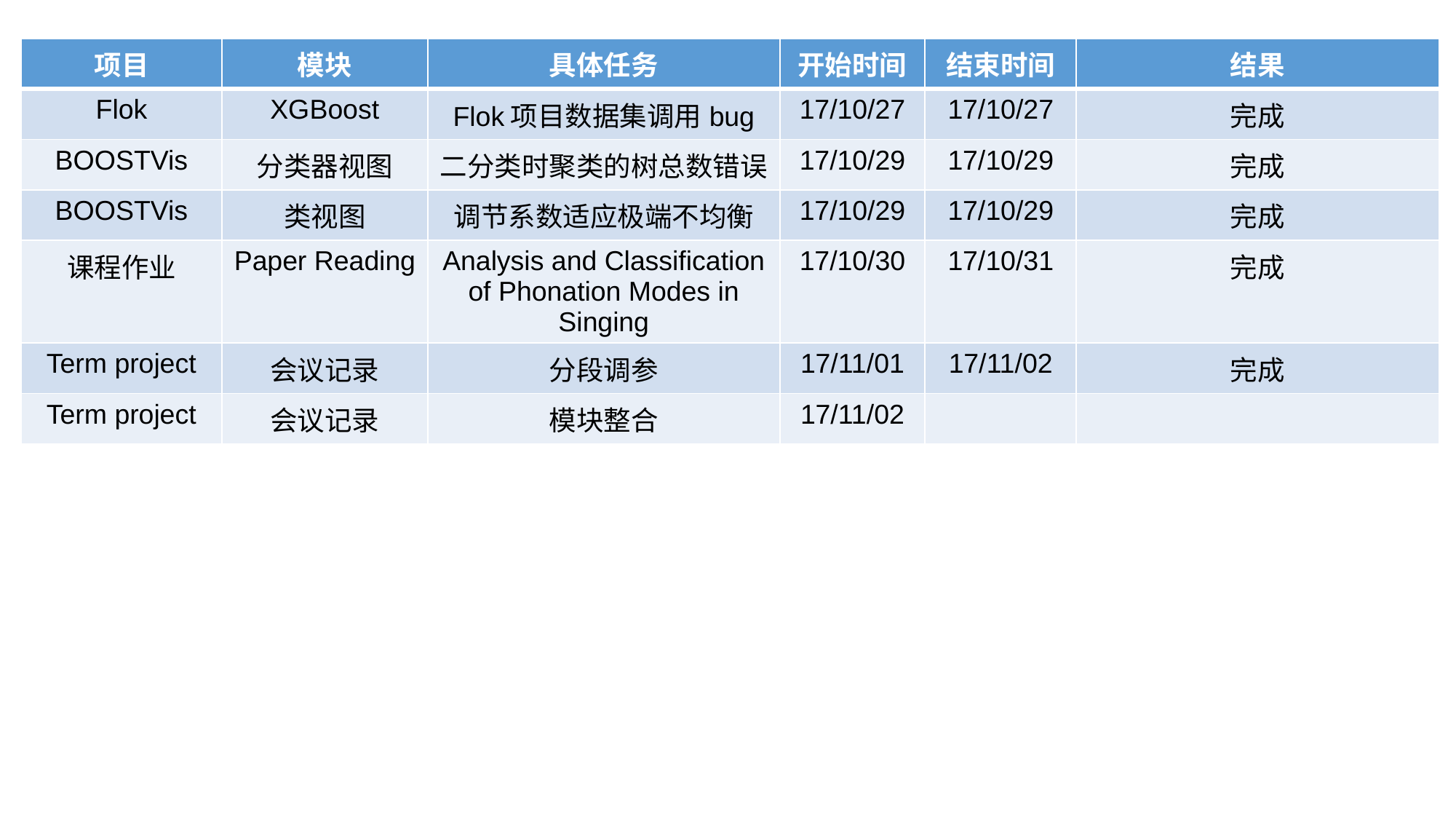

| 项目 | 模块 | 具体任务 | 开始时间 | 结束时间 | 结果 |
| --- | --- | --- | --- | --- | --- |
| Flok | XGBoost | Flok项目数据集调用bug | 17/10/27 | 17/10/27 | 完成 |
| BOOSTVis | 分类器视图 | 二分类时聚类的树总数错误 | 17/10/29 | 17/10/29 | 完成 |
| BOOSTVis | 类视图 | 调节系数适应极端不均衡 | 17/10/29 | 17/10/29 | 完成 |
| 课程作业 | Paper Reading | Analysis and Classification of Phonation Modes in Singing | 17/10/30 | 17/10/31 | 完成 |
| Term project | 会议记录 | 分段调参 | 17/11/01 | 17/11/02 | 完成 |
| Term project | 会议记录 | 模块整合 | 17/11/02 |  |  |